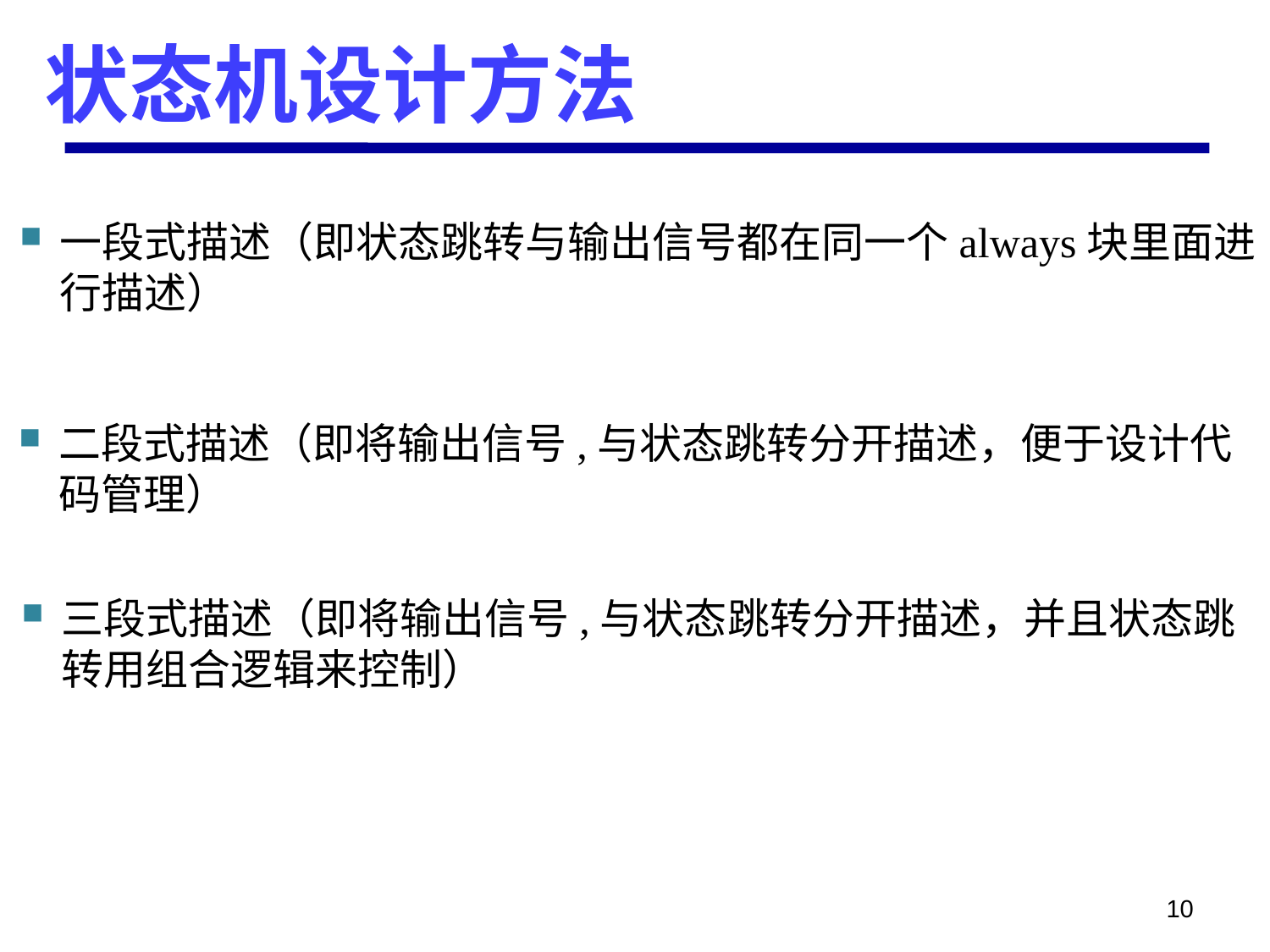

# 状态机设计方法
一段式描述（即状态跳转与输出信号都在同一个always块里面进行描述）
二段式描述（即将输出信号,与状态跳转分开描述，便于设计代码管理）
三段式描述（即将输出信号,与状态跳转分开描述，并且状态跳转用组合逻辑来控制）
10